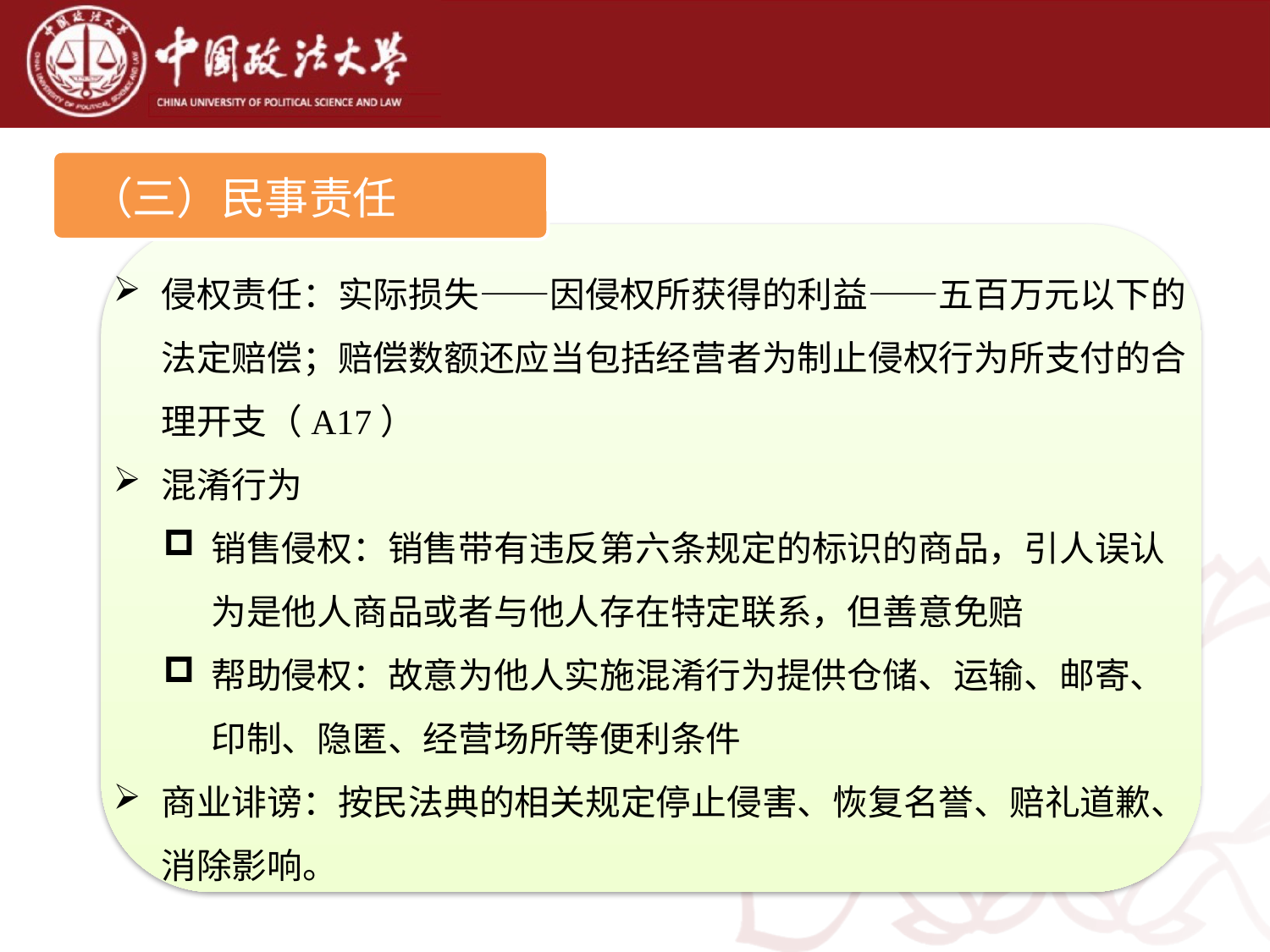

（三）民事责任

侵权责任：实际损失——因侵权所获得的利益——五百万元以下的法定赔偿；赔偿数额还应当包括经营者为制止侵权行为所支付的合理开支（A17）
混淆行为
销售侵权：销售带有违反第六条规定的标识的商品，引人误认为是他人商品或者与他人存在特定联系，但善意免赔
帮助侵权：故意为他人实施混淆行为提供仓储、运输、邮寄、印制、隐匿、经营场所等便利条件
商业诽谤：按民法典的相关规定停止侵害、恢复名誉、赔礼道歉、消除影响。